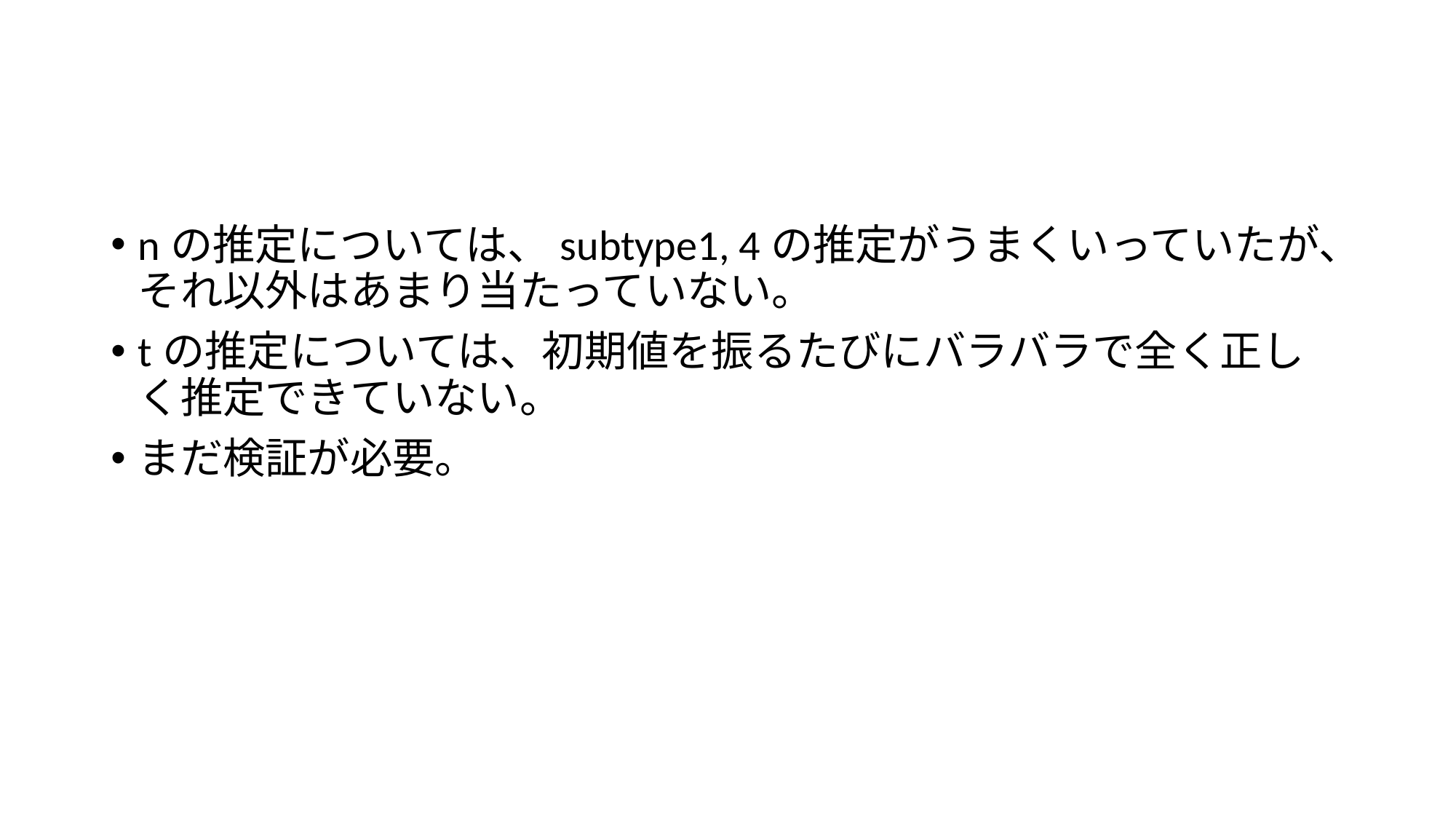

#
nの推定については、subtype1, 4の推定がうまくいっていたが、それ以外はあまり当たっていない。
tの推定については、初期値を振るたびにバラバラで全く正しく推定できていない。
まだ検証が必要。